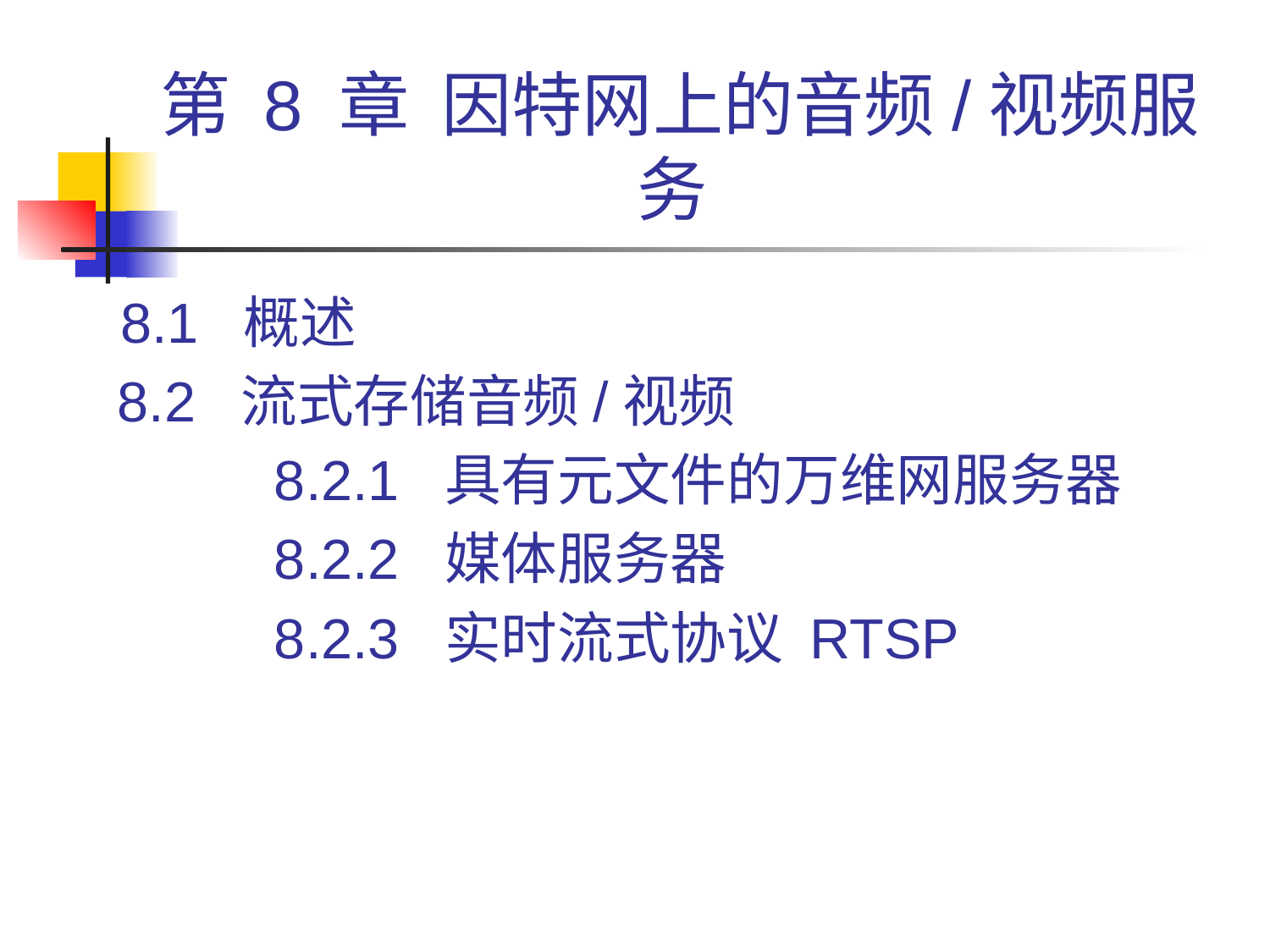

# 第 8 章  因特网上的音频/视频服务
 8.1  概述
8.2  流式存储音频/视频
          8.2.1  具有元文件的万维网服务器
          8.2.2  媒体服务器
          8.2.3  实时流式协议 RTSP